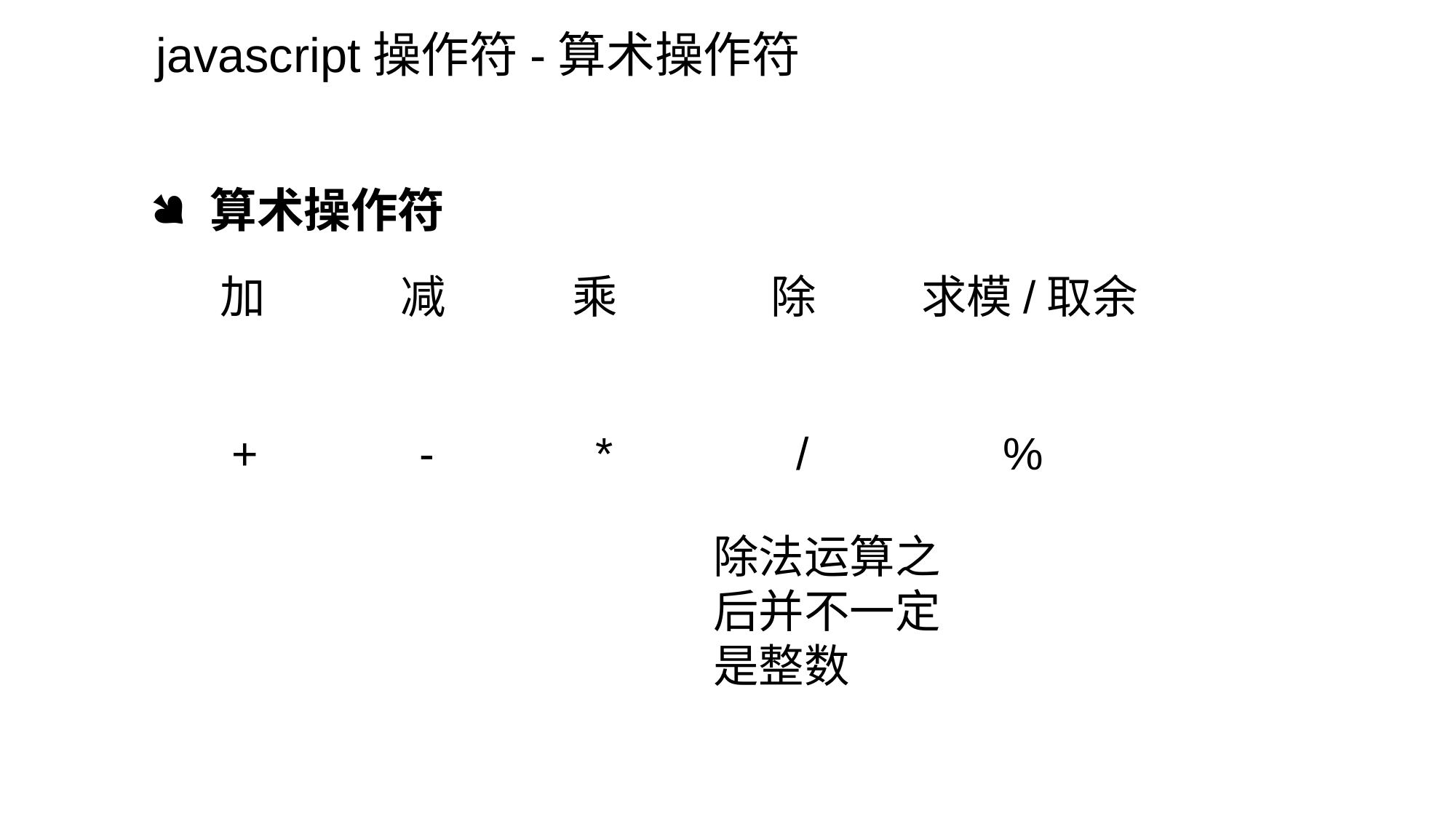

javascript操作符-算术操作符
 算术操作符
加
减
乘
除
求模/取余
+
-
*
/
%
除法运算之后并不一定是整数